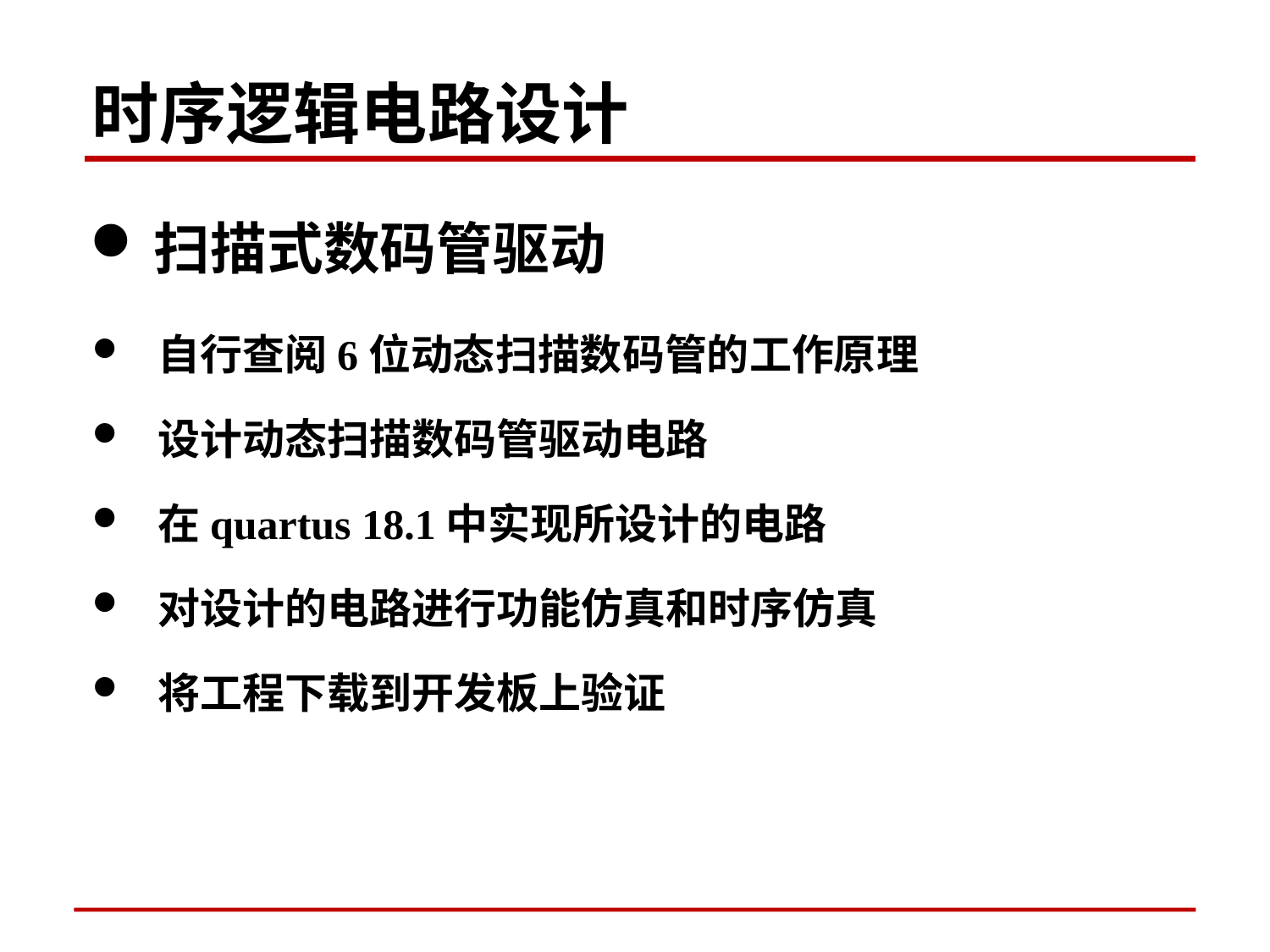

时序逻辑电路设计
扫描式数码管驱动
自行查阅6位动态扫描数码管的工作原理
设计动态扫描数码管驱动电路
在quartus 18.1中实现所设计的电路
对设计的电路进行功能仿真和时序仿真
将工程下载到开发板上验证